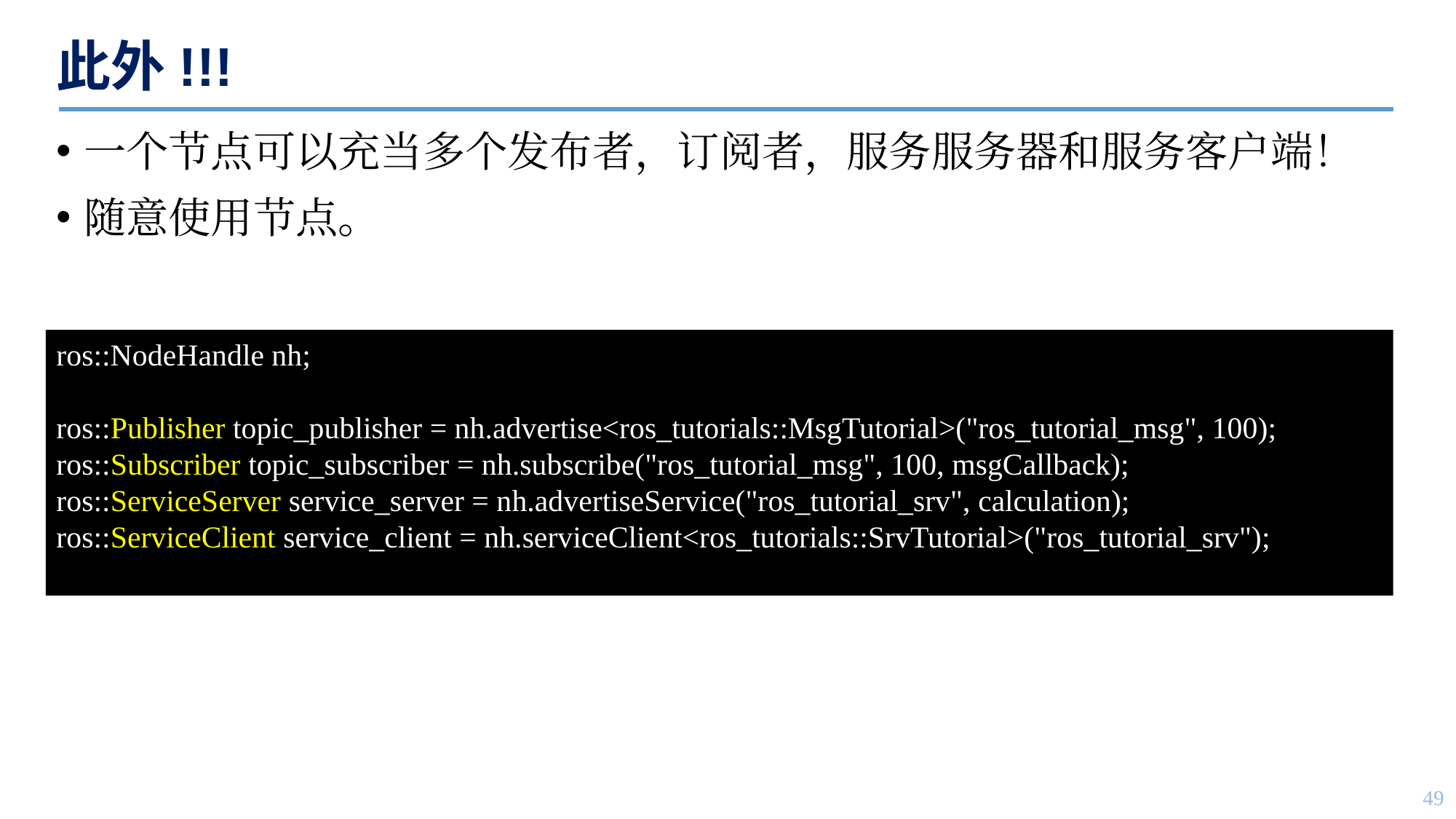

# 此外!!!
一个节点可以充当多个发布者，订阅者，服务服务器和服务客户端！
随意使用节点。
ros::NodeHandle nh;

ros::Publisher topic_publisher = nh.advertise<ros_tutorials::MsgTutorial>("ros_tutorial_msg", 100);
ros::Subscriber topic_subscriber = nh.subscribe("ros_tutorial_msg", 100, msgCallback);
ros::ServiceServer service_server = nh.advertiseService("ros_tutorial_srv", calculation);
ros::ServiceClient service_client = nh.serviceClient<ros_tutorials::SrvTutorial>("ros_tutorial_srv");

49